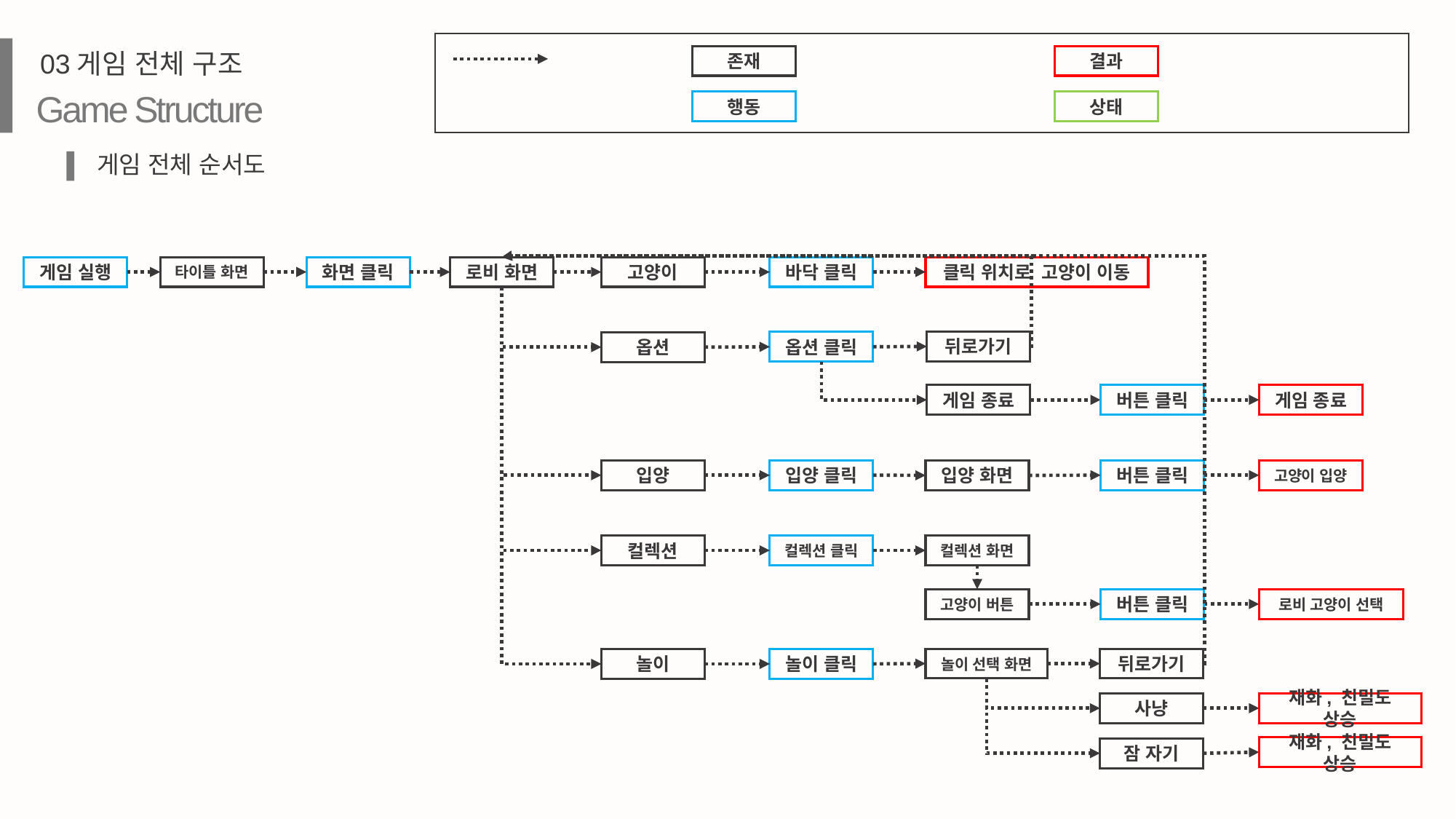

03게임 전체 구조
존재
결과
Game Structure
행동
상태
 게임 전체 순서도

게임 실행
클릭 위치로  고양이 이동
화면 클릭
고양이
바닥 클릭
로비 화면
타이틀 화면
뒤로가기
옵션 클릭
옵션
버튼 클릭
게임 종료
게임 종료
입양 클릭
버튼 클릭
고양이 입양
입양
입양 화면
컬렉션 클릭
컬렉션 화면
컬렉션
고양이 버튼
버튼 클릭
로비 고양이 선택
뒤로가기
놀이 선택 화면
놀이
놀이 클릭
재화, 친밀도 상승
사냥
재화, 친밀도 상승
잠 자기